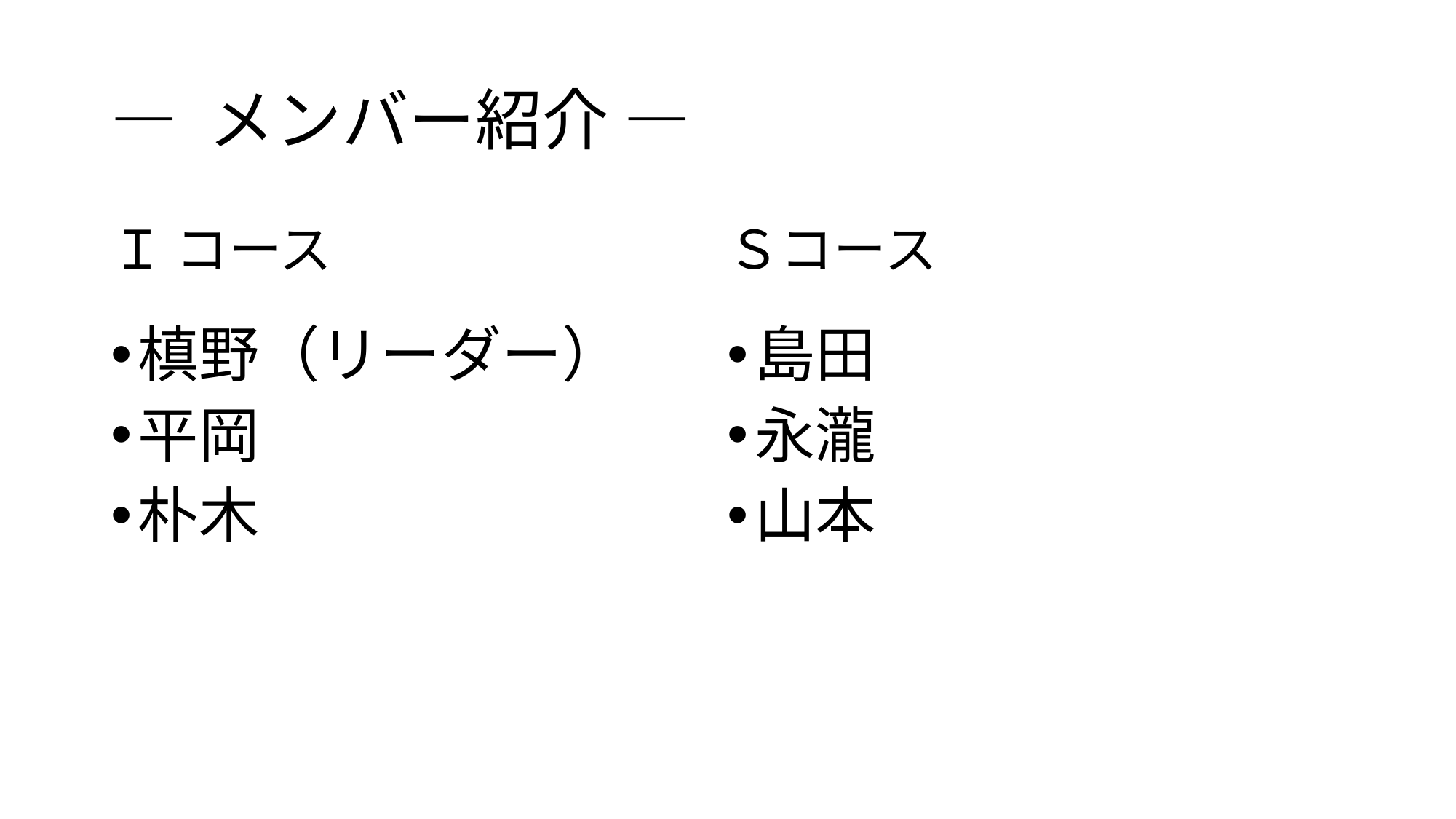

# ― メンバー紹介 ―
Ｉ コース

槙野（リーダー）
平岡
朴木

Ｓコース

島田
永瀧
山本